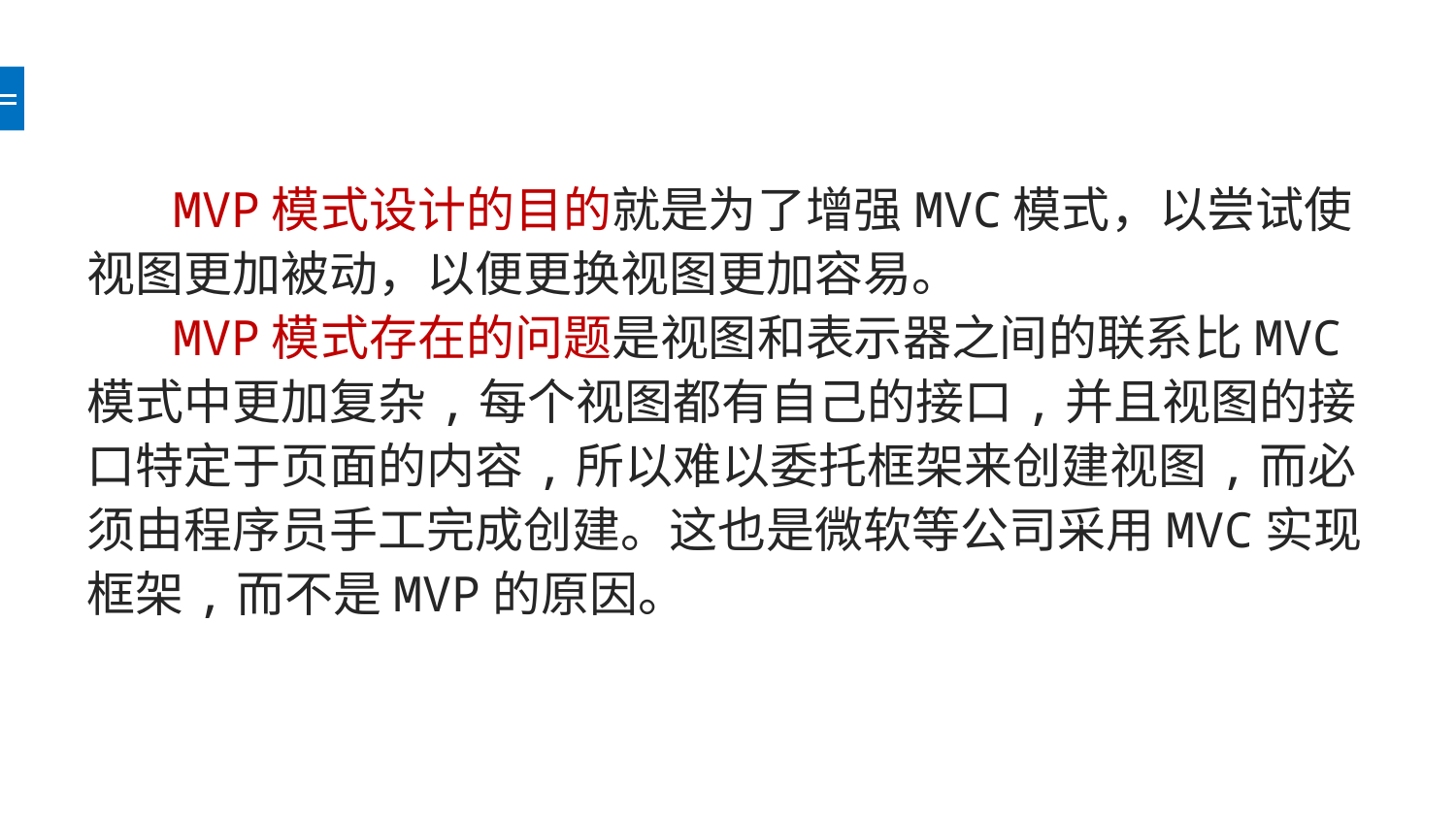

#
MVP模式设计的目的就是为了增强MVC模式，以尝试使视图更加被动，以便更换视图更加容易。
MVP模式存在的问题是视图和表示器之间的联系比MVC模式中更加复杂,每个视图都有自己的接口,并且视图的接口特定于页面的内容,所以难以委托框架来创建视图,而必须由程序员手工完成创建。这也是微软等公司采用MVC实现框架,而不是MVP的原因。